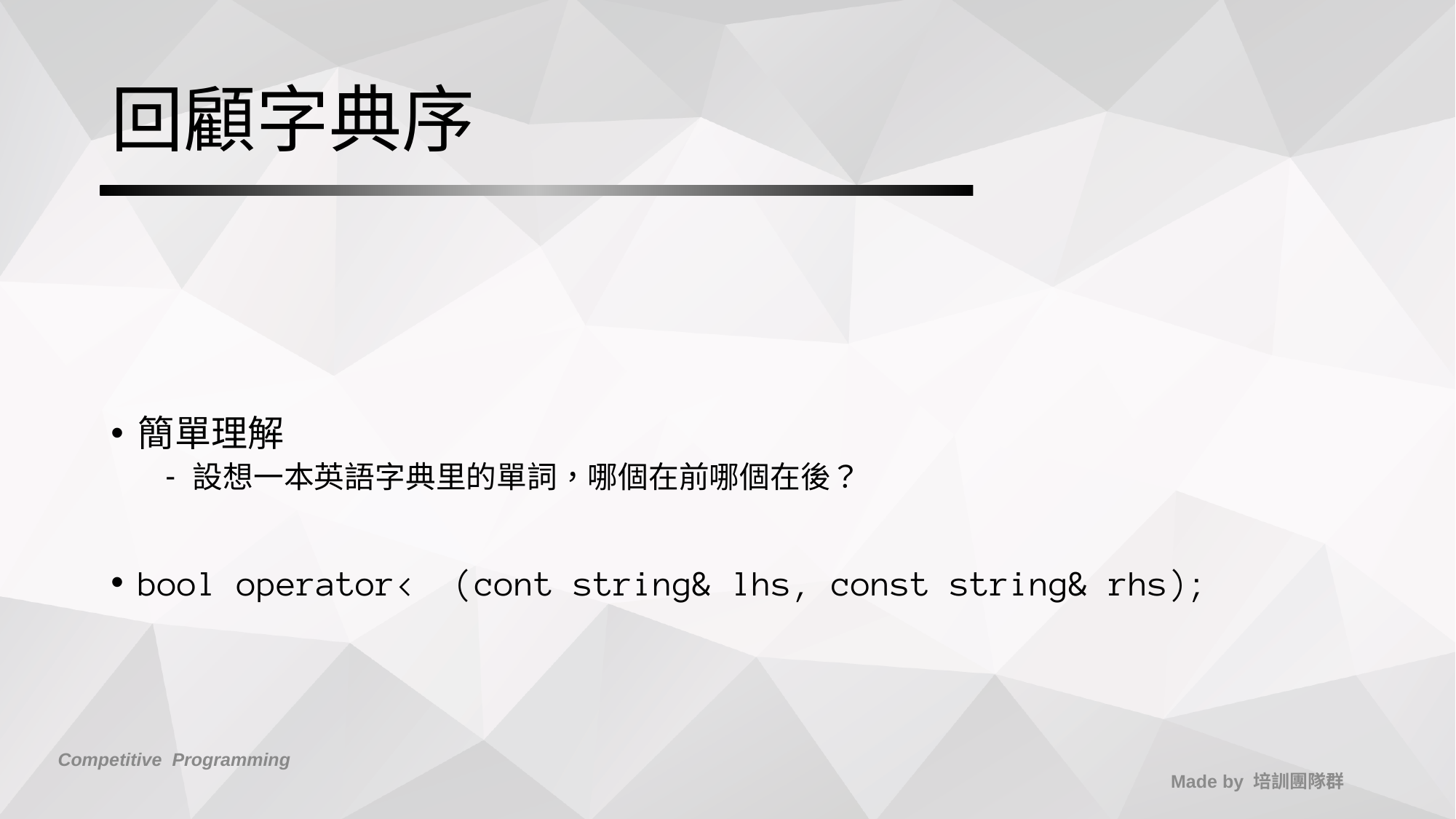

# 回顧字典序
簡單理解
設想一本英語字典里的單詞，哪個在前哪個在後？

bool operator<  (cont string& lhs, const string& rhs);